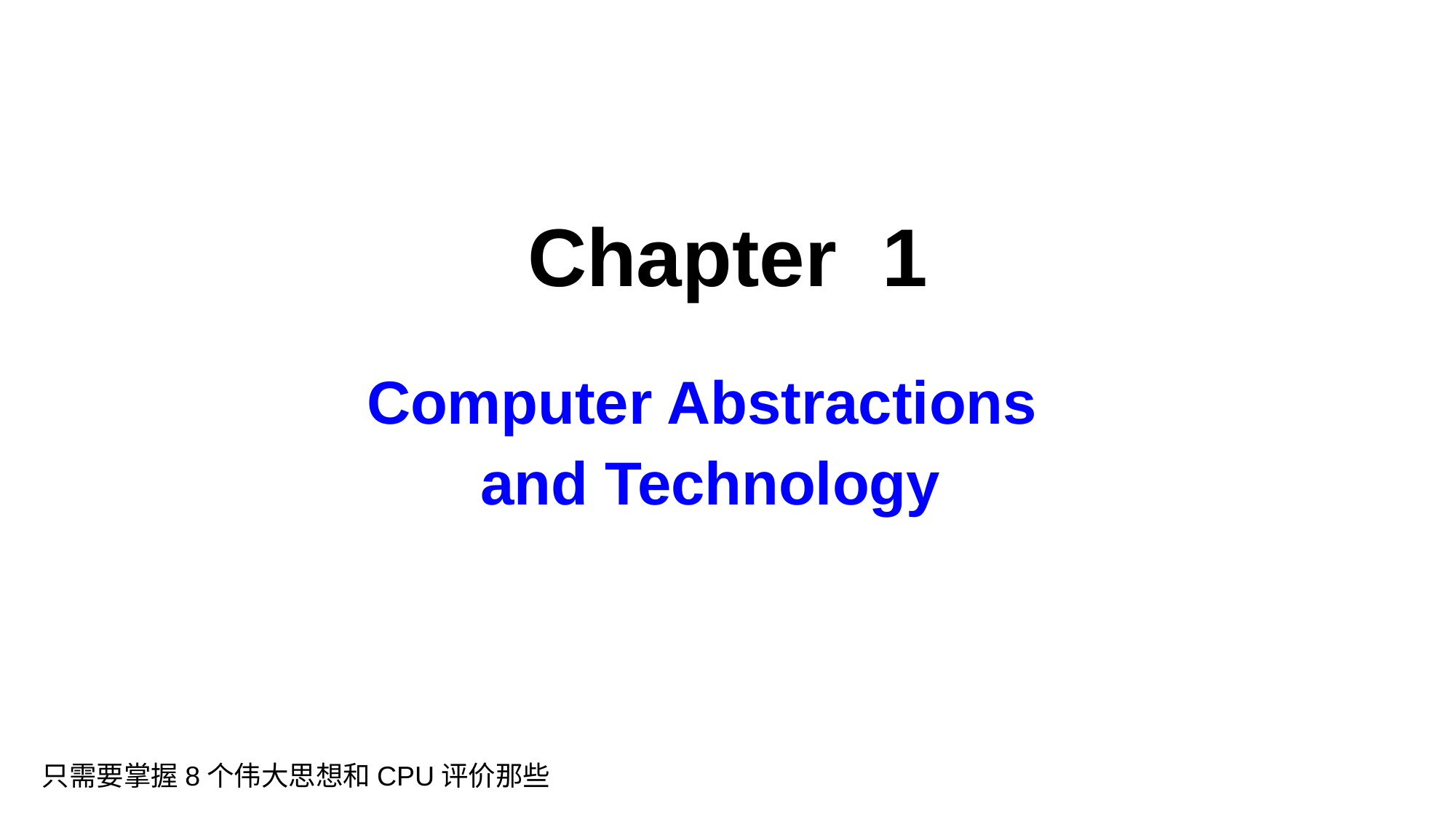

# Chapter  1
Computer Abstractions
and Technology
只需要掌握8个伟大思想和CPU评价那些